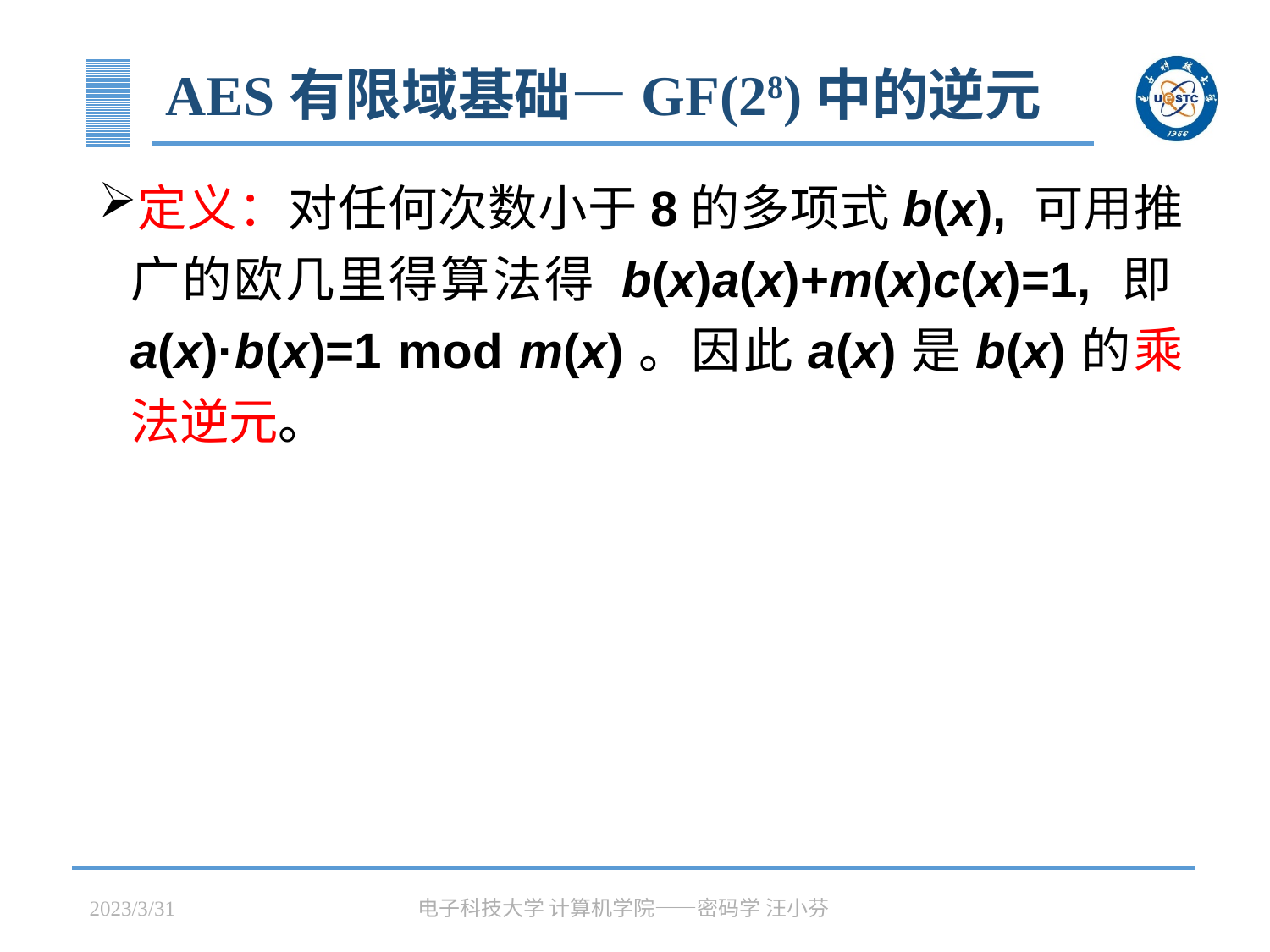

# AES有限域基础—GF(28)中的逆元
定义：对任何次数小于8的多项式b(x), 可用推广的欧几里得算法得 b(x)a(x)+m(x)c(x)=1, 即a(x)·b(x)=1 mod m(x)。因此a(x)是b(x)的乘法逆元。

2023/3/31
电子科技大学 计算机学院——密码学 汪小芬